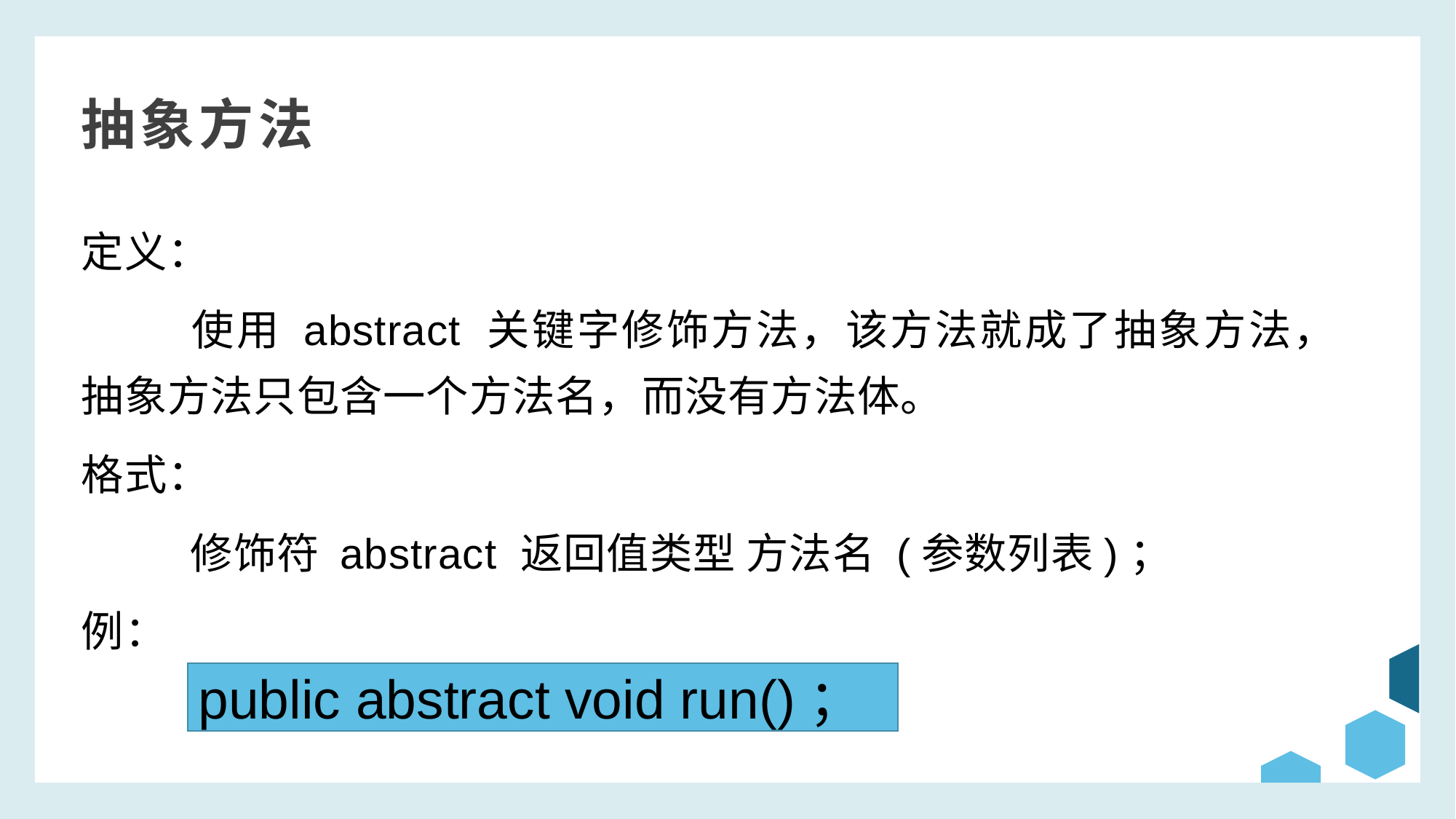

抽象方法
定义：
	使用 abstract 关键字修饰方法，该方法就成了抽象方法，抽象方法只包含一个方法名，而没有方法体。
格式：
	修饰符 abstract 返回值类型 方法名 (参数列表)；
例：

public abstract void run()；